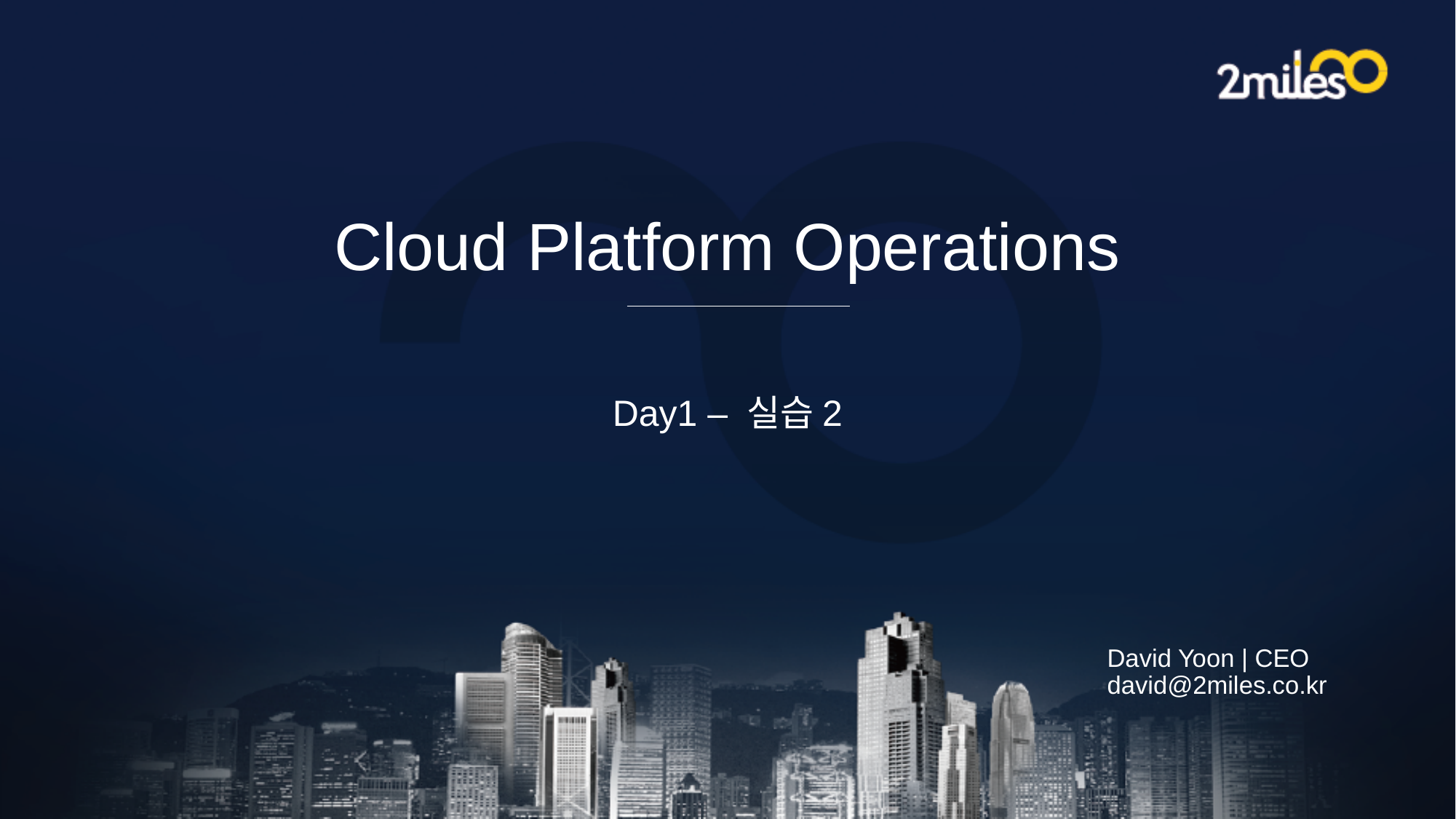

# Cloud Platform Operations
Day1 – 실습2
David Yoon | CEO
david@2miles.co.kr